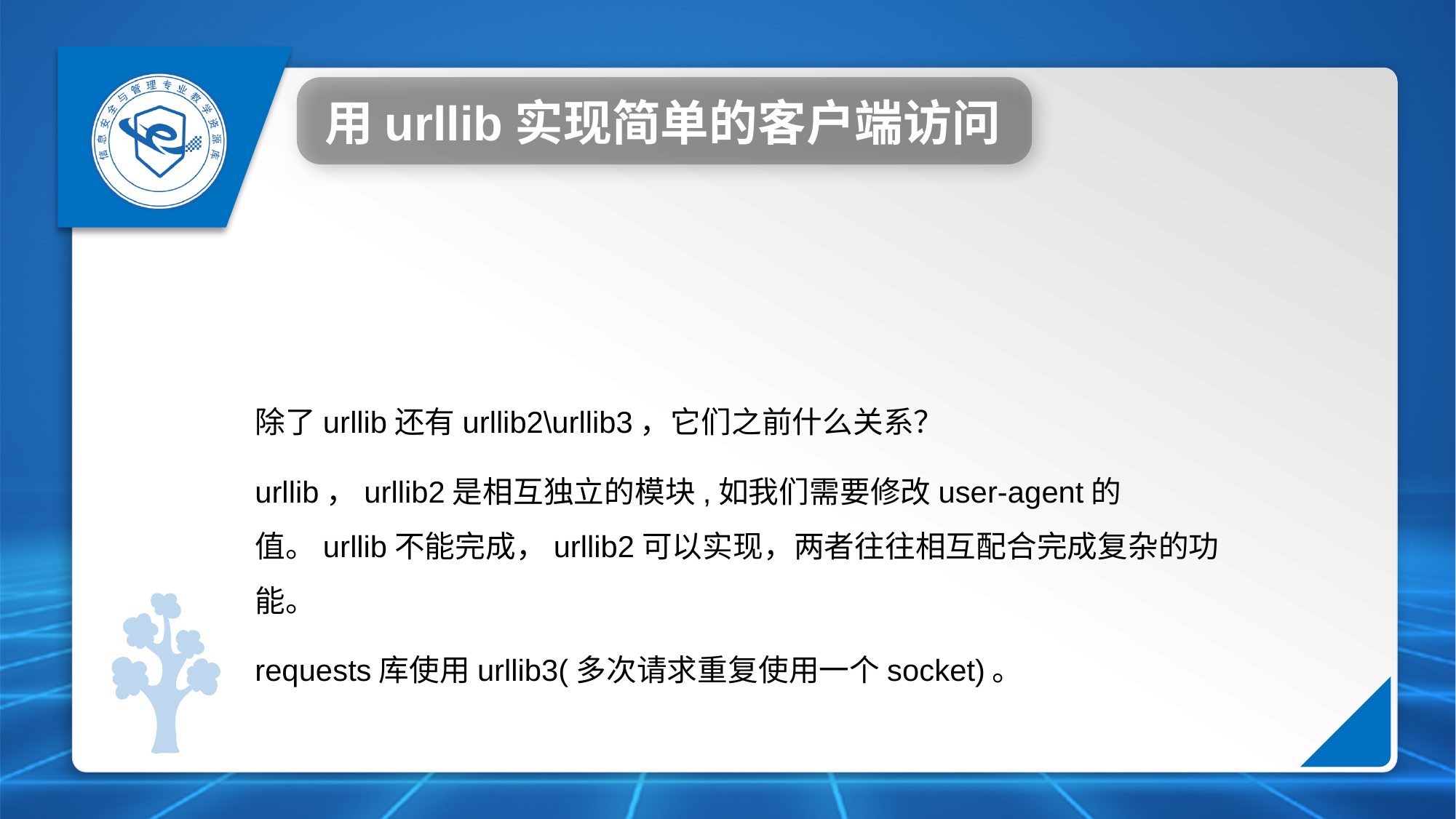

用urllib实现简单的客户端访问
除了urllib还有urllib2\urllib3，它们之前什么关系？
urllib，urllib2是相互独立的模块,如我们需要修改user-agent的值。urllib不能完成，urllib2可以实现，两者往往相互配合完成复杂的功能。
requests库使用urllib3(多次请求重复使用一个socket)。